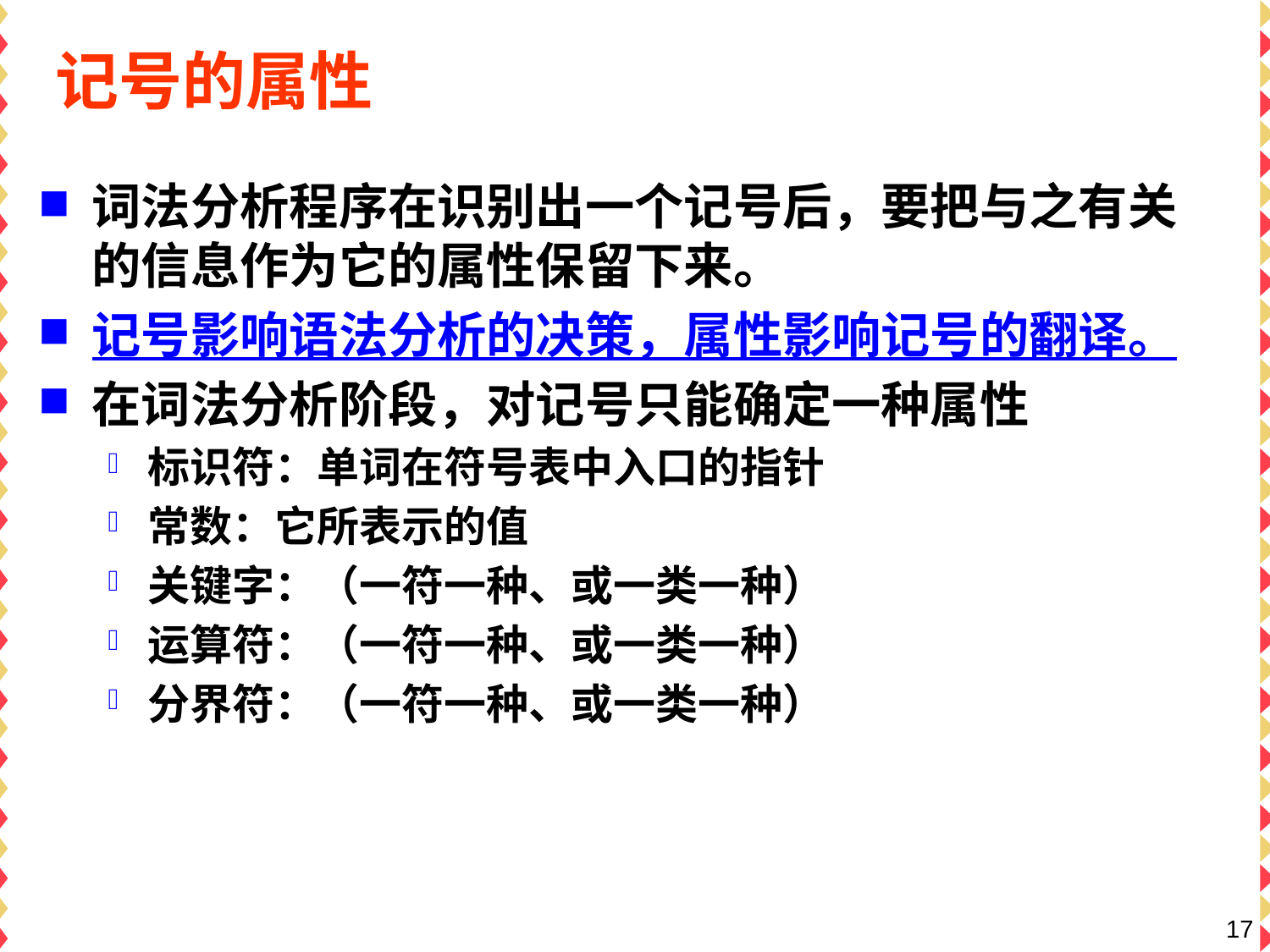

# 记号的属性
词法分析程序在识别出一个记号后，要把与之有关的信息作为它的属性保留下来。
记号影响语法分析的决策，属性影响记号的翻译。
在词法分析阶段，对记号只能确定一种属性
标识符：单词在符号表中入口的指针
常数：它所表示的值
关键字：（一符一种、或一类一种）
运算符：（一符一种、或一类一种）
分界符：（一符一种、或一类一种）
17